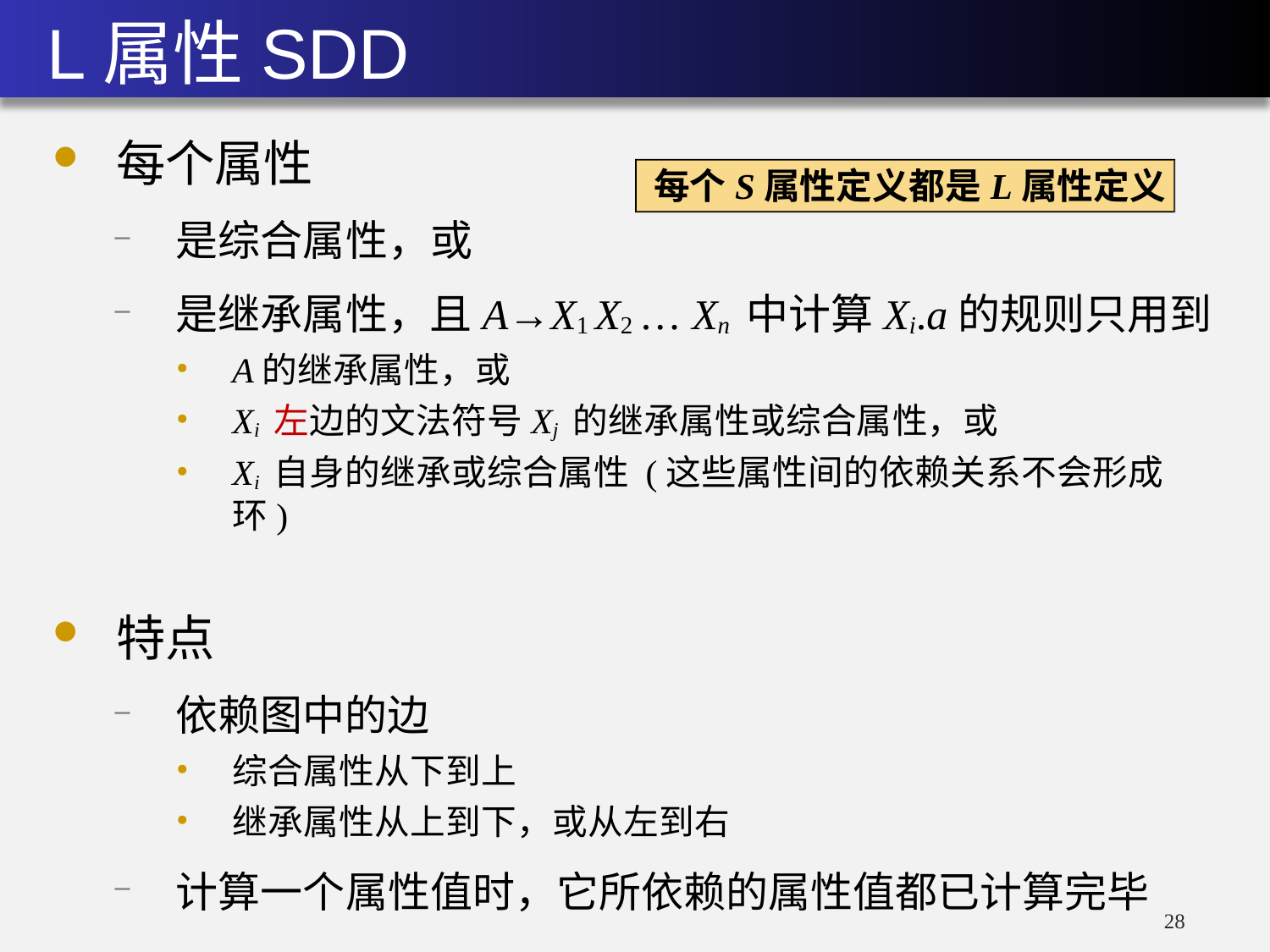

L属性SDD
每个属性
是综合属性，或
是继承属性，且A→X1 X2 … Xn 中计算Xi.a的规则只用到
A的继承属性，或
Xi 左边的文法符号Xj 的继承属性或综合属性，或
Xi 自身的继承或综合属性 (这些属性间的依赖关系不会形成环)

特点
依赖图中的边
综合属性从下到上
继承属性从上到下，或从左到右
计算一个属性值时，它所依赖的属性值都已计算完毕

每个S属性定义都是L属性定义
28